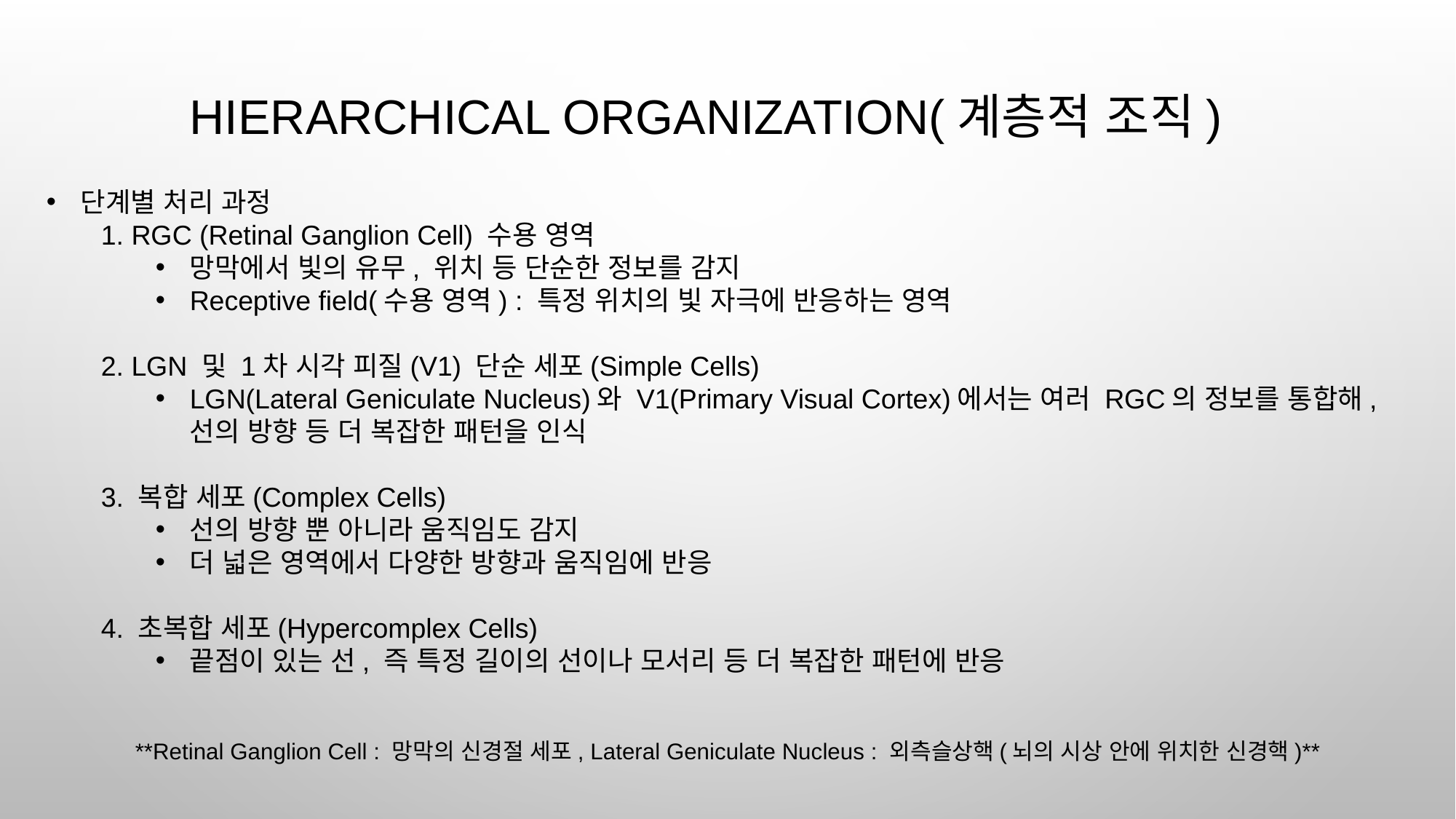

# Hierarchical organization(계층적 조직)
단계별 처리 과정
1. RGC (Retinal Ganglion Cell) 수용 영역
망막에서 빛의 유무, 위치 등 단순한 정보를 감지
Receptive field(수용 영역) : 특정 위치의 빛 자극에 반응하는 영역

2. LGN 및 1차 시각 피질(V1) 단순 세포(Simple Cells)
LGN(Lateral Geniculate Nucleus)와 V1(Primary Visual Cortex)에서는 여러 RGC의 정보를 통합해, 선의 방향 등 더 복잡한 패턴을 인식

3. 복합 세포(Complex Cells)
선의 방향 뿐 아니라 움직임도 감지
더 넓은 영역에서 다양한 방향과 움직임에 반응

4. 초복합 세포(Hypercomplex Cells)
끝점이 있는 선, 즉 특정 길이의 선이나 모서리 등 더 복잡한 패턴에 반응
**Retinal Ganglion Cell : 망막의 신경절 세포, Lateral Geniculate Nucleus : 외측슬상핵(뇌의 시상 안에 위치한 신경핵)**